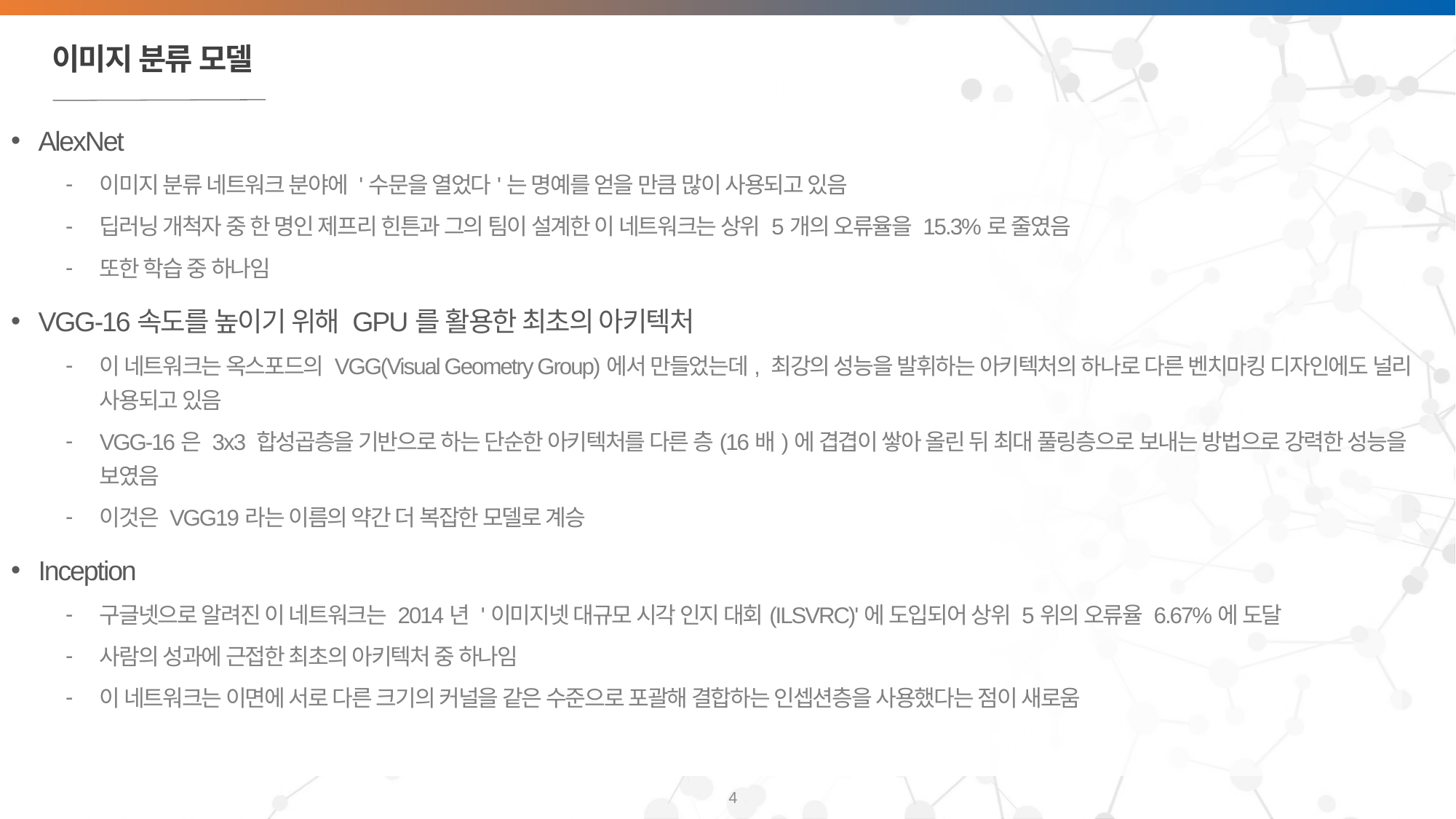

# 이미지 분류 모델

AlexNet
이미지 분류 네트워크 분야에 '수문을 열었다'는 명예를 얻을 만큼 많이 사용되고 있음
딥러닝 개척자 중 한 명인 제프리 힌튼과 그의 팀이 설계한 이 네트워크는 상위 5개의 오류율을 15.3%로 줄였음
또한 학습 중 하나임
VGG-16속도를 높이기 위해 GPU를 활용한 최초의 아키텍처
이 네트워크는 옥스포드의 VGG(Visual Geometry Group)에서 만들었는데, 최강의 성능을 발휘하는 아키텍처의 하나로 다른 벤치마킹 디자인에도 널리 사용되고 있음
VGG-16은 3x3 합성곱층을 기반으로 하는 단순한 아키텍처를 다른 층(16배)에 겹겹이 쌓아 올린 뒤 최대 풀링층으로 보내는 방법으로 강력한 성능을 보였음
이것은 VGG19라는 이름의 약간 더 복잡한 모델로 계승
Inception
구글넷으로 알려진 이 네트워크는 2014년 '이미지넷 대규모 시각 인지 대회(ILSVRC)'에 도입되어 상위 5위의 오류율 6.67%에 도달
사람의 성과에 근접한 최초의 아키텍처 중 하나임
이 네트워크는 이면에 서로 다른 크기의 커널을 같은 수준으로 포괄해 결합하는 인셉션층을 사용했다는 점이 새로움
4